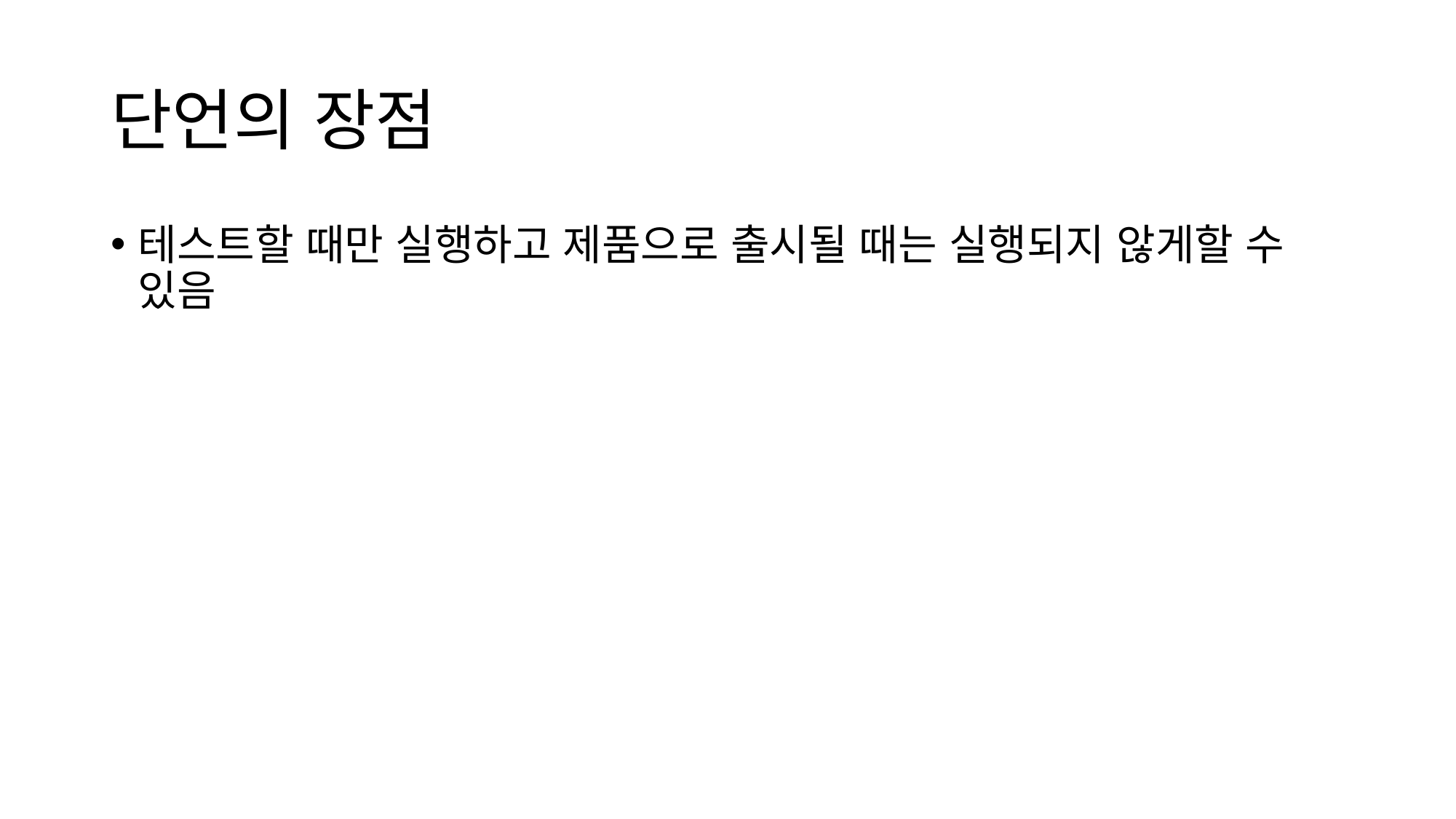

# 단언의 장점
테스트할 때만 실행하고 제품으로 출시될 때는 실행되지 않게할 수 있음